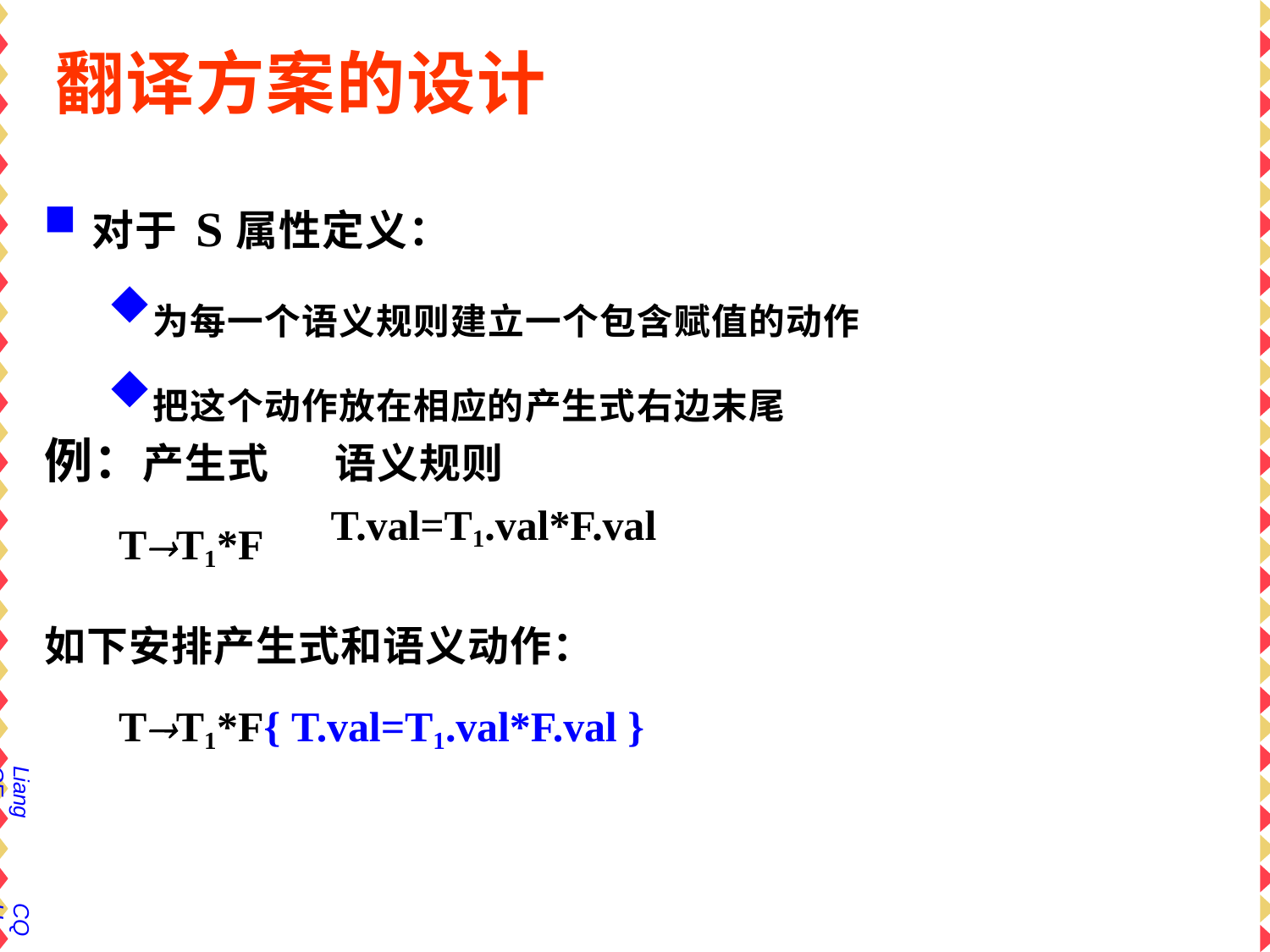

# 翻译方案的设计
对于S属性定义：
为每一个语义规则建立一个包含赋值的动作
把这个动作放在相应的产生式右边末尾
例：产生式
T→T1*F
语义规则
T.val=T1.val*F.val
如下安排产生式和语义动作：
T→T1*F{ T.val=T1.val*F.val }
Liang GE
CQU
32